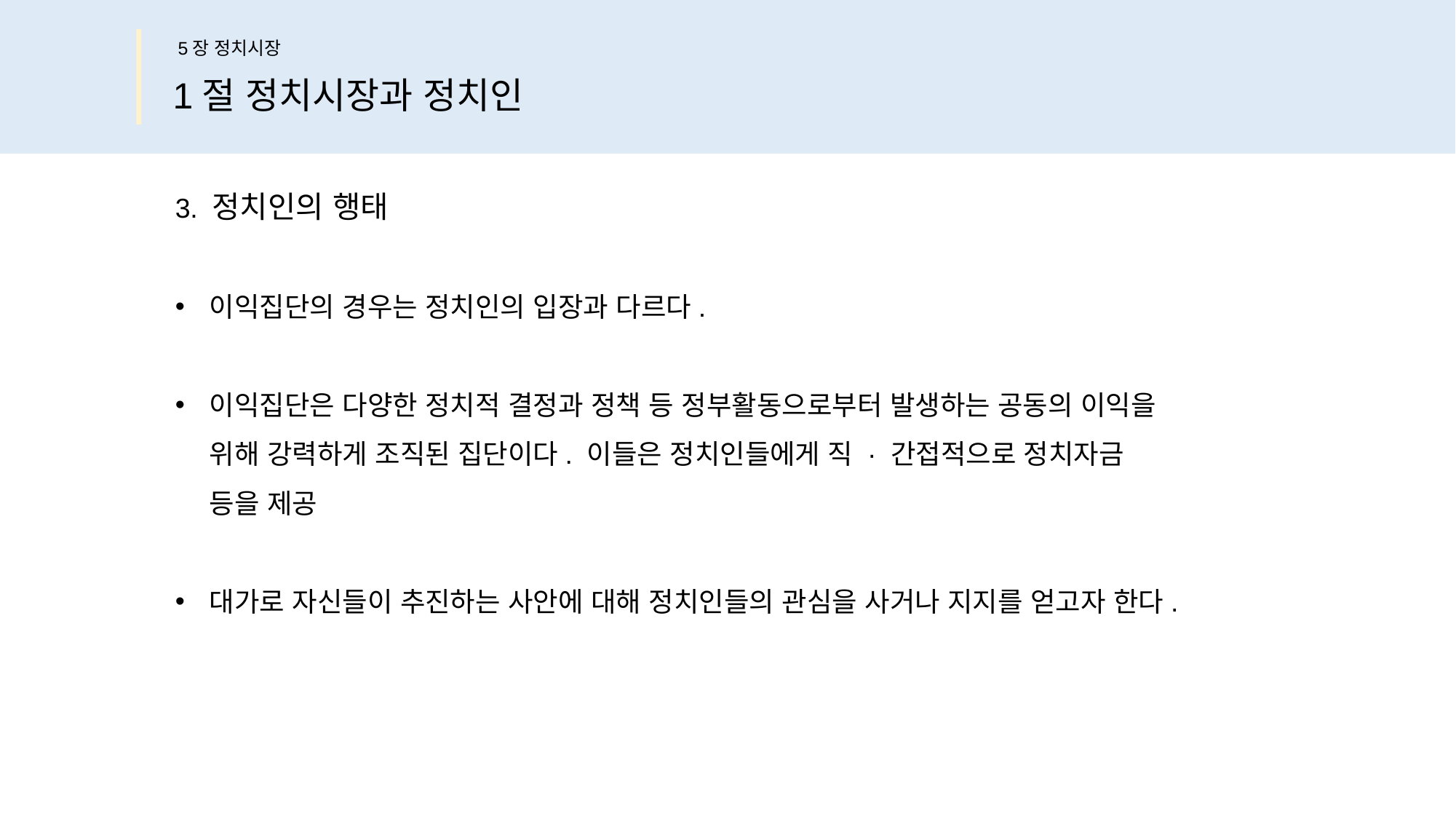

5장 정치시장
1절 정치시장과 정치인
3. 정치인의 행태

이익집단의 경우는 정치인의 입장과 다르다.

이익집단은 다양한 정치적 결정과 정책 등 정부활동으로부터 발생하는 공동의 이익을 위해 강력하게 조직된 집단이다. 이들은 정치인들에게 직 · 간접적으로 정치자금 등을 제공

대가로 자신들이 추진하는 사안에 대해 정치인들의 관심을 사거나 지지를 얻고자 한다.